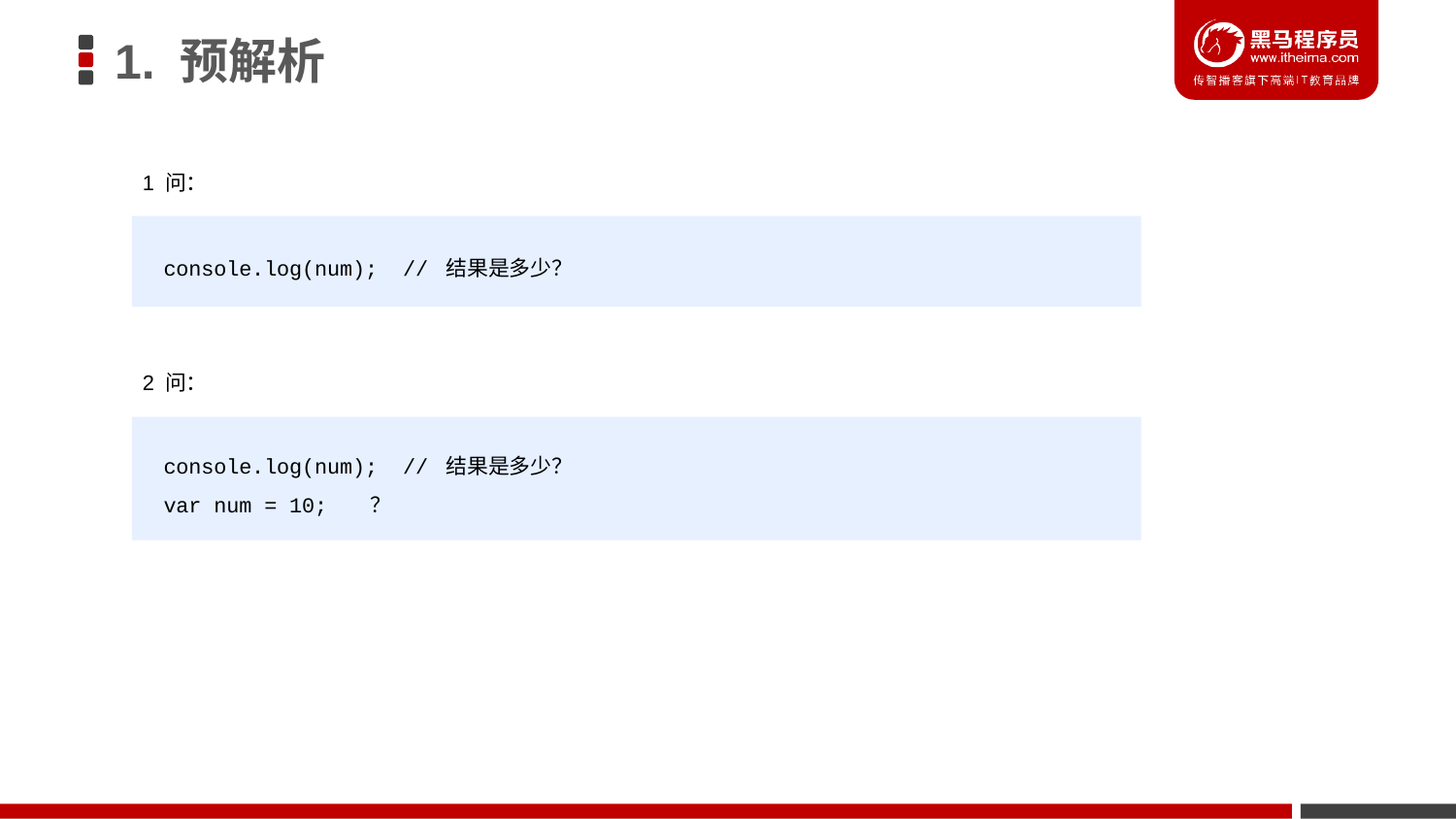

# 1. 预解析
1 问：

console.log(num);  // 结果是多少？
2 问：

console.log(num);  // 结果是多少？
var num = 10;   ？